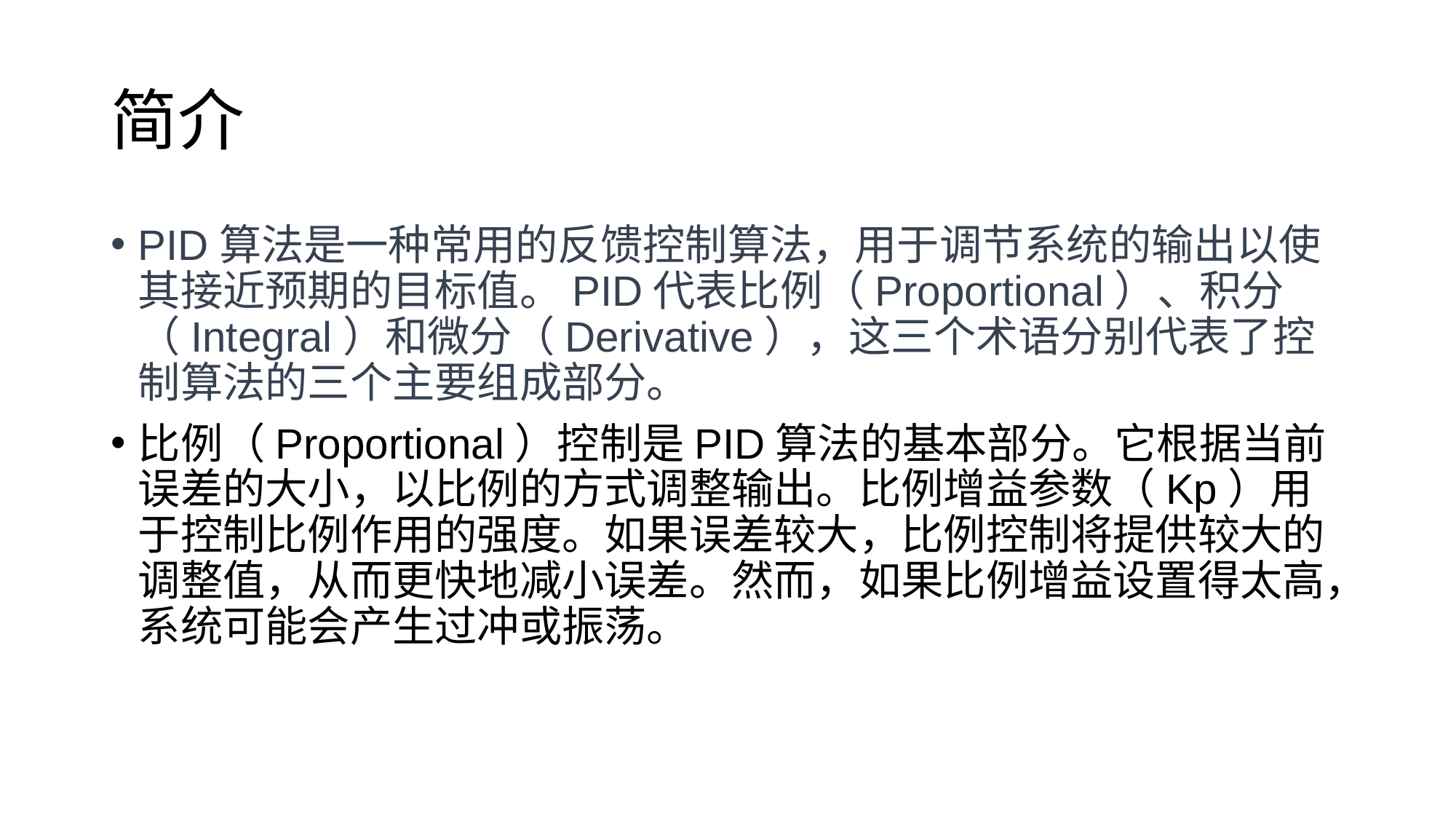

# 简介
PID算法是一种常用的反馈控制算法，用于调节系统的输出以使其接近预期的目标值。PID代表比例（Proportional）、积分（Integral）和微分（Derivative），这三个术语分别代表了控制算法的三个主要组成部分。
比例（Proportional）控制是PID算法的基本部分。它根据当前误差的大小，以比例的方式调整输出。比例增益参数（Kp）用于控制比例作用的强度。如果误差较大，比例控制将提供较大的调整值，从而更快地减小误差。然而，如果比例增益设置得太高，系统可能会产生过冲或振荡。